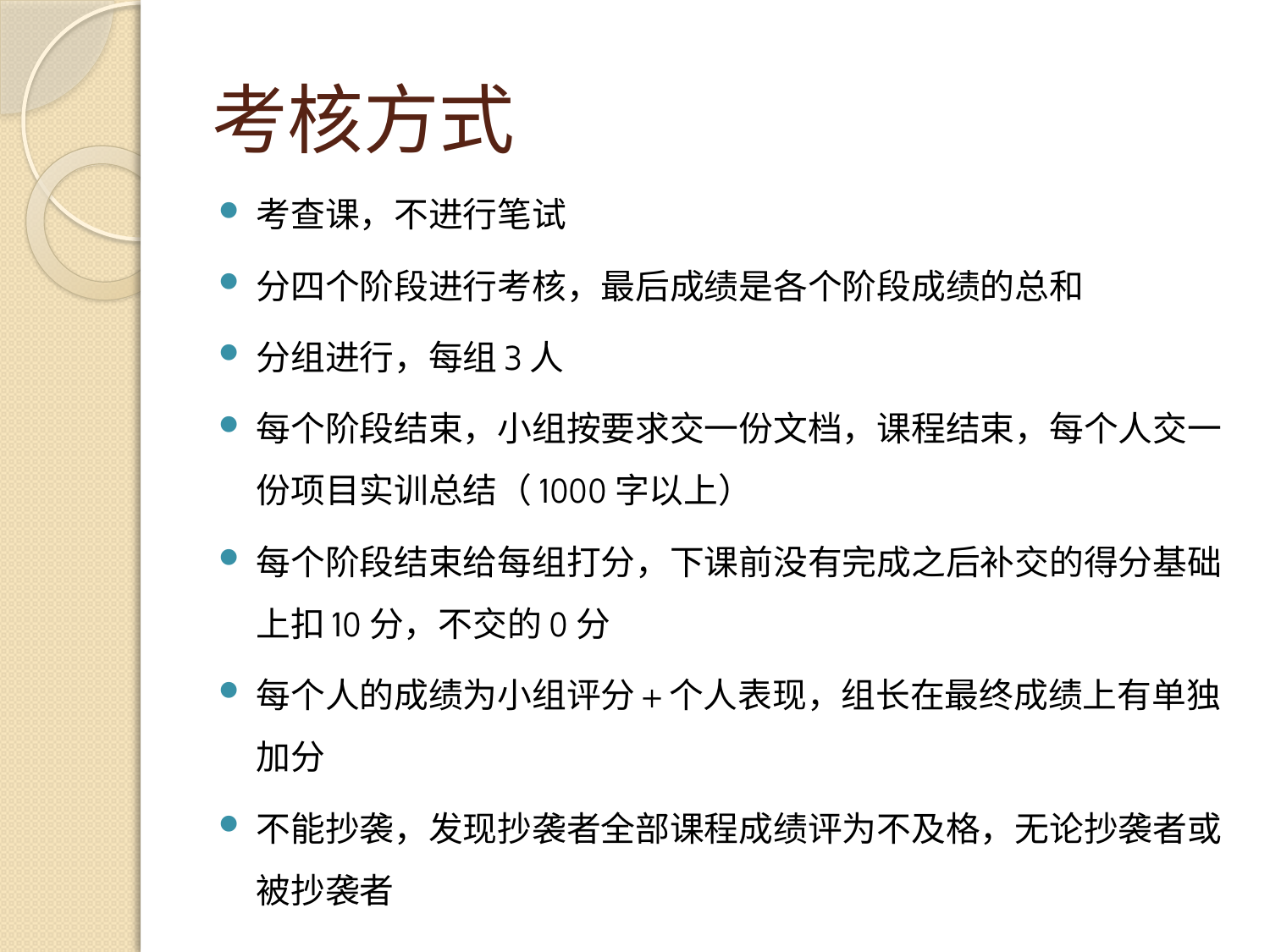

# 考核方式
考查课，不进行笔试
分四个阶段进行考核，最后成绩是各个阶段成绩的总和
分组进行，每组3人
每个阶段结束，小组按要求交一份文档，课程结束，每个人交一份项目实训总结（1000字以上）
每个阶段结束给每组打分，下课前没有完成之后补交的得分基础上扣10分，不交的0分
每个人的成绩为小组评分+个人表现，组长在最终成绩上有单独加分
不能抄袭，发现抄袭者全部课程成绩评为不及格，无论抄袭者或被抄袭者